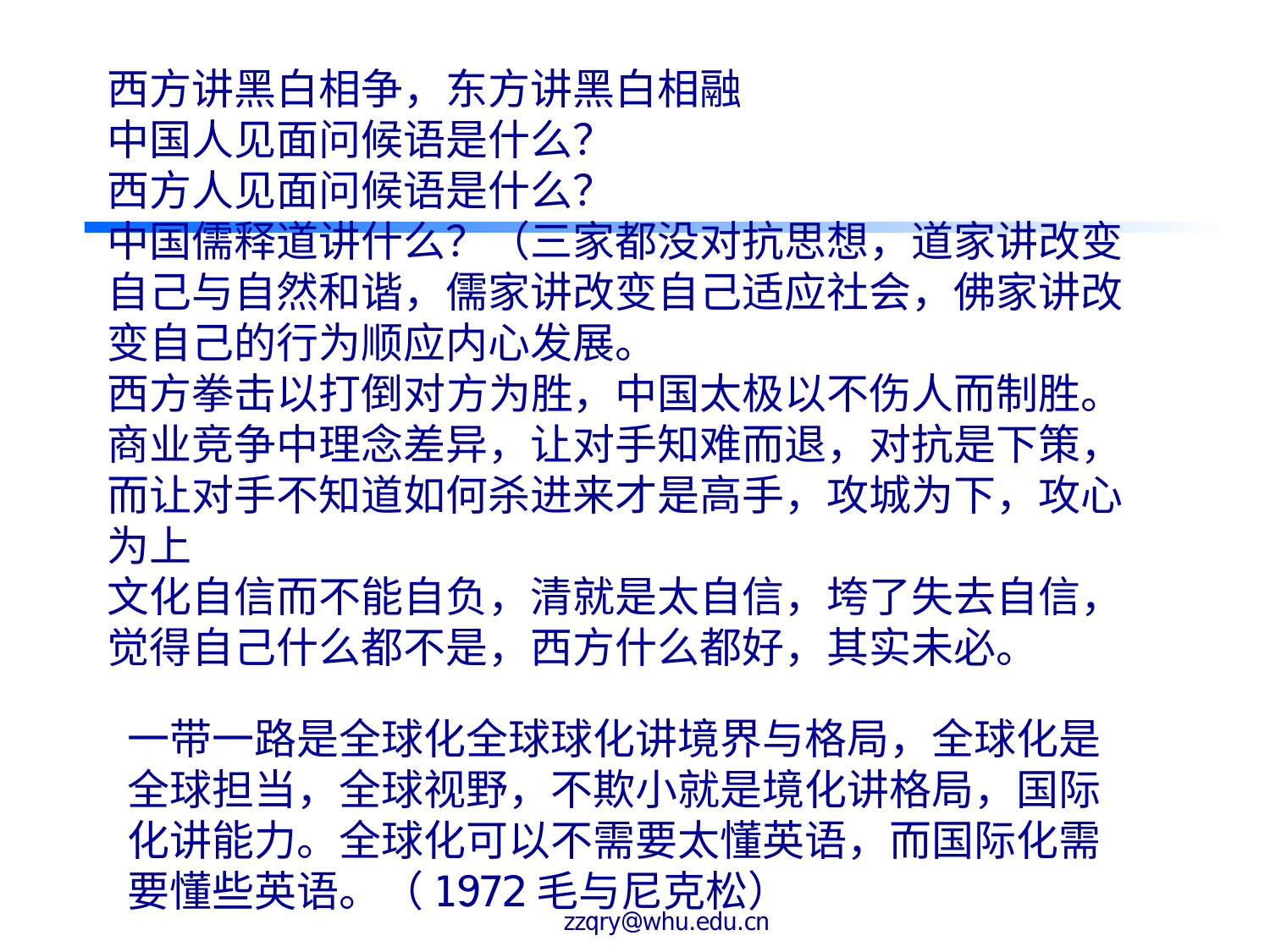

西方讲黑白相争，东方讲黑白相融
中国人见面问候语是什么？
西方人见面问候语是什么？
中国儒释道讲什么？（三家都没对抗思想，道家讲改变自己与自然和谐，儒家讲改变自己适应社会，佛家讲改变自己的行为顺应内心发展。
西方拳击以打倒对方为胜，中国太极以不伤人而制胜。
商业竞争中理念差异，让对手知难而退，对抗是下策，而让对手不知道如何杀进来才是高手，攻城为下，攻心为上
文化自信而不能自负，清就是太自信，垮了失去自信，觉得自己什么都不是，西方什么都好，其实未必。
一带一路是全球化全球球化讲境界与格局，全球化是全球担当，全球视野，不欺小就是境化讲格局，国际化讲能力。全球化可以不需要太懂英语，而国际化需要懂些英语。（1972毛与尼克松）

zzqry@whu.edu.cn